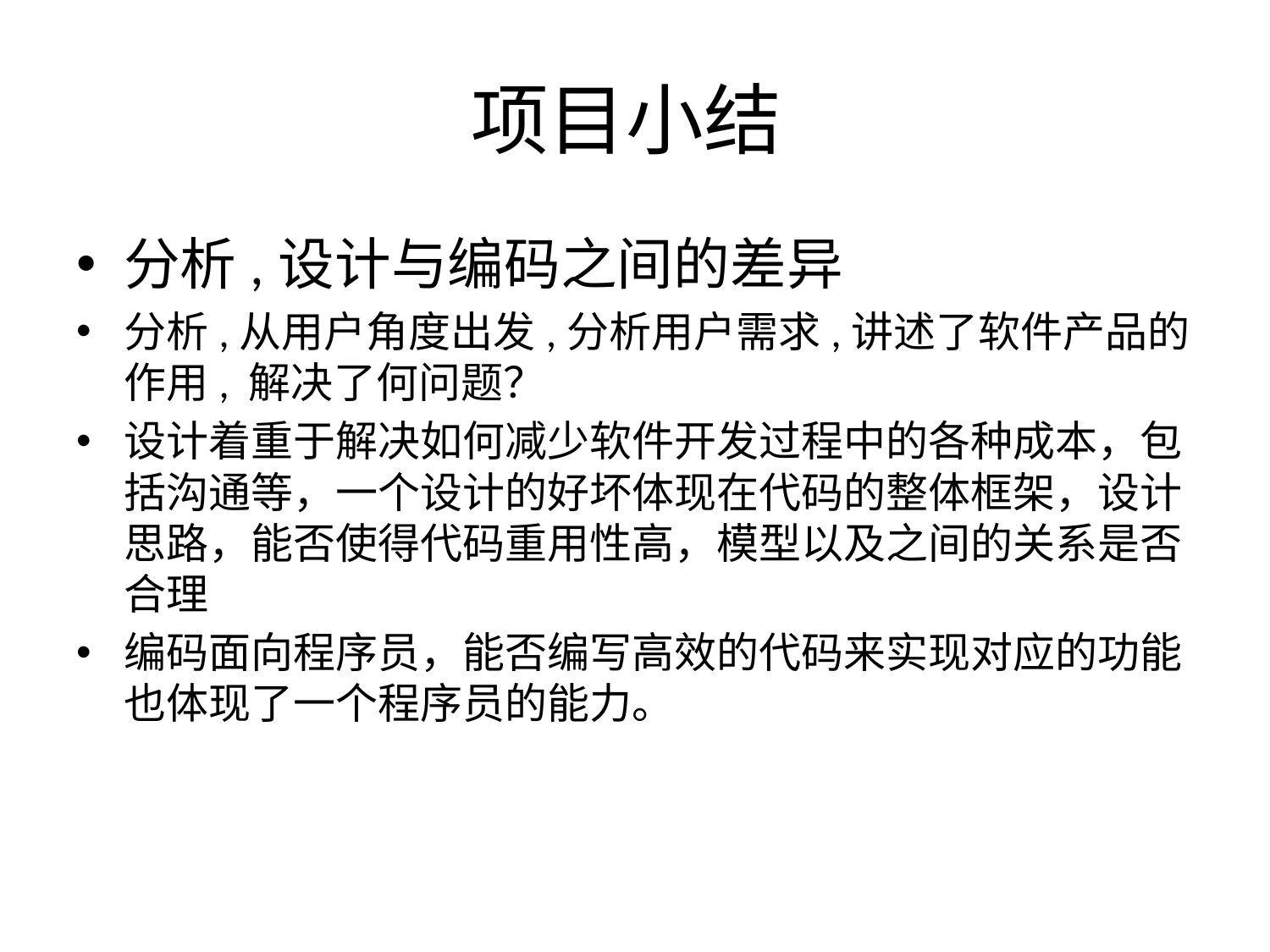

# 项目小结
分析,设计与编码之间的差异
分析,从用户角度出发,分析用户需求,讲述了软件产品的作用, 解决了何问题？
设计着重于解决如何减少软件开发过程中的各种成本，包括沟通等，一个设计的好坏体现在代码的整体框架，设计思路，能否使得代码重用性高，模型以及之间的关系是否合理
编码面向程序员，能否编写高效的代码来实现对应的功能也体现了一个程序员的能力。